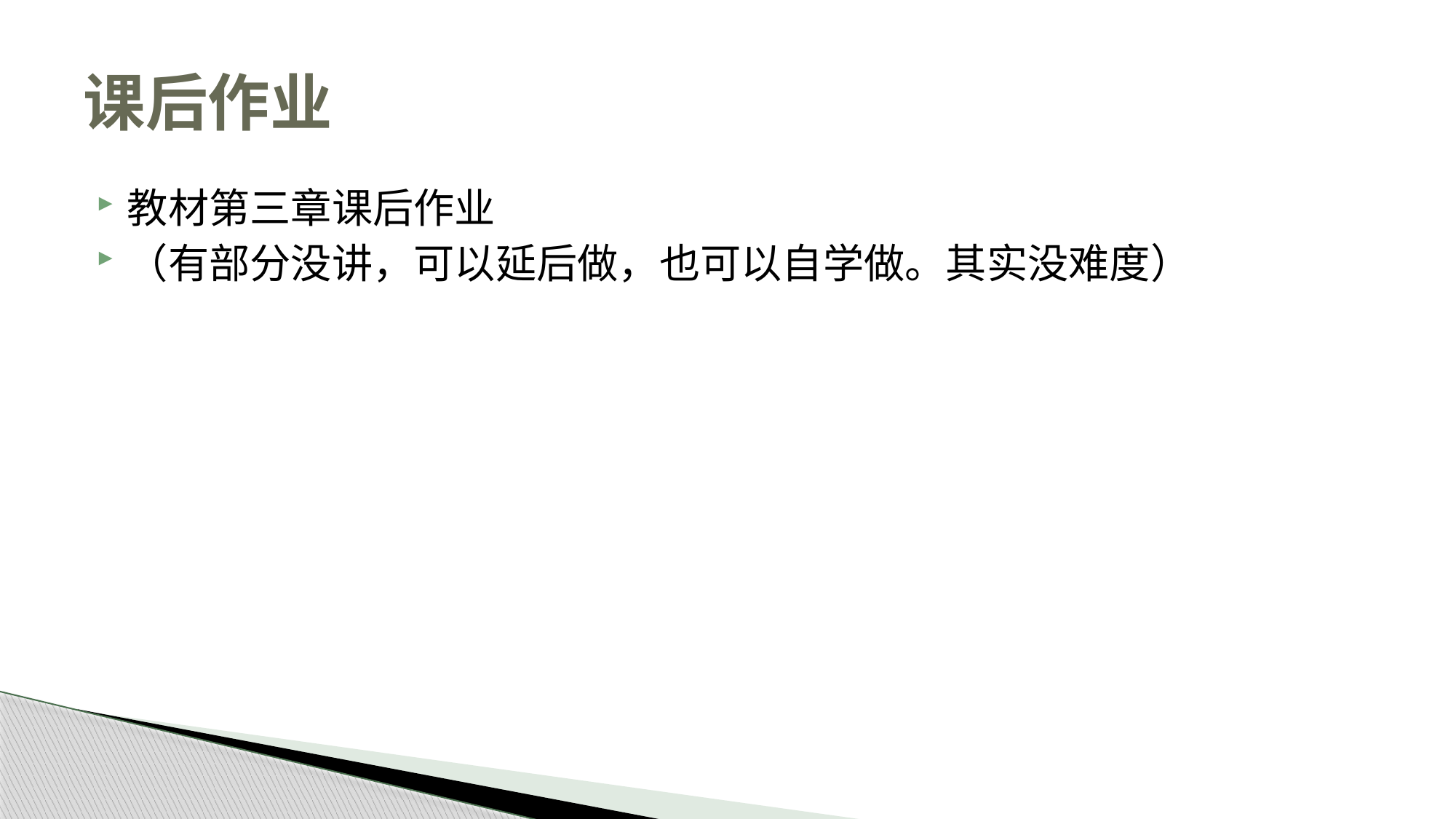

# 课后作业
教材第三章课后作业
（有部分没讲，可以延后做，也可以自学做。其实没难度）